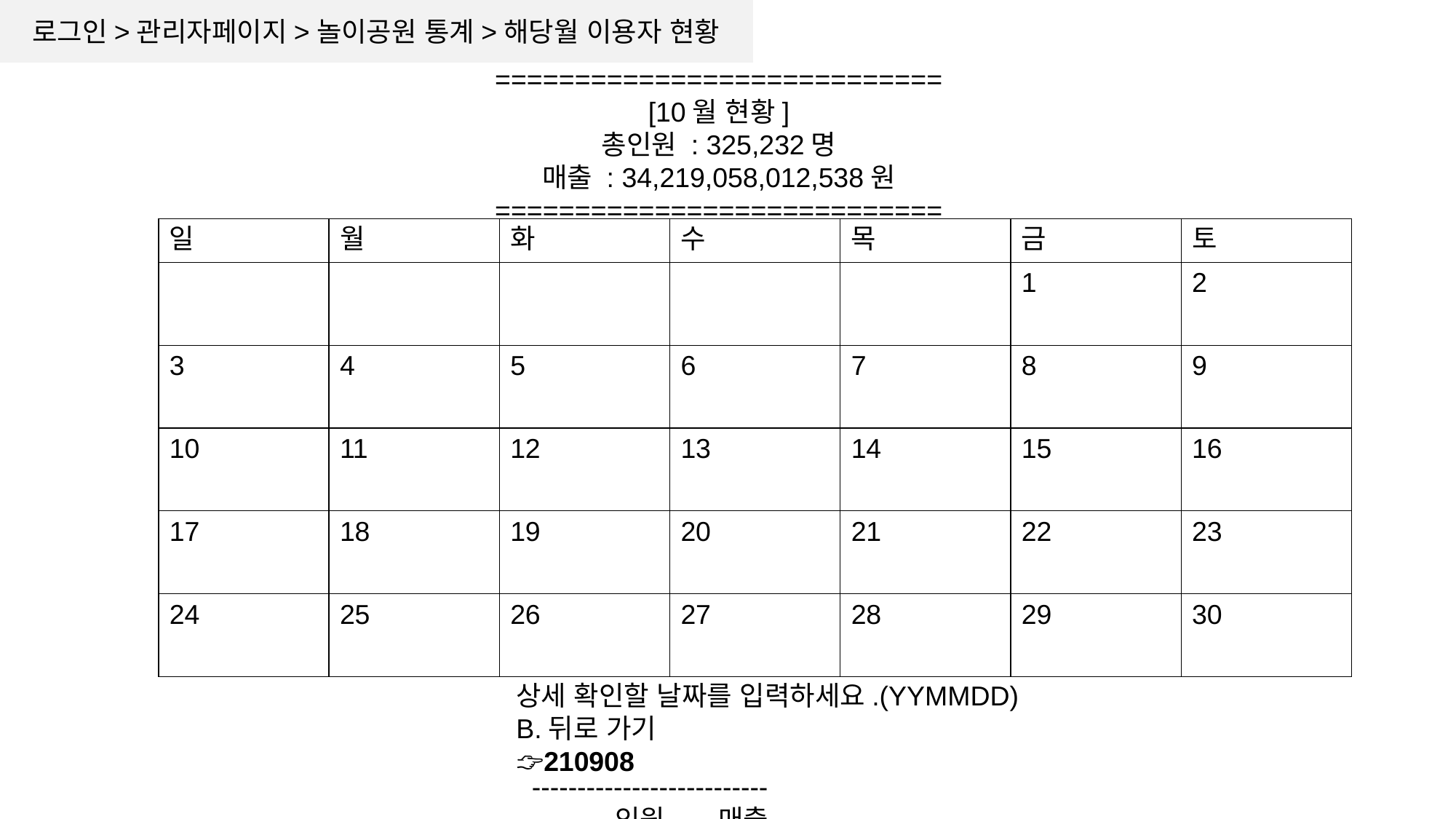

로그인>관리자페이지>놀이공원 통계>해당월 이용자 현황
============================
[10월 현황]
총인원 : 325,232명
매출 : 34,219,058,012,538원
============================

| 일 | 월 | 화 | 수 | 목 | 금 | 토 |
| --- | --- | --- | --- | --- | --- | --- |
|  |  |  |  |  | 1 | 2 |
| 3 | 4 | 5 | 6 | 7 | 8 | 9 |
| 10 | 11 | 12 | 13 | 14 | 15 | 16 |
| 17 | 18 | 19 | 20 | 21 | 22 | 23 |
| 24 | 25 | 26 | 27 | 28 | 29 | 30 |
상세 확인할 날짜를 입력하세요.(YYMMDD)
B.뒤로 가기
👉210908

--------------------------
          인원       매출
성인:   00명  1000000원
청소년:00명  1000000원
어린이:00명  1000000원

총인원:00명
총매출:10000000원입니다.